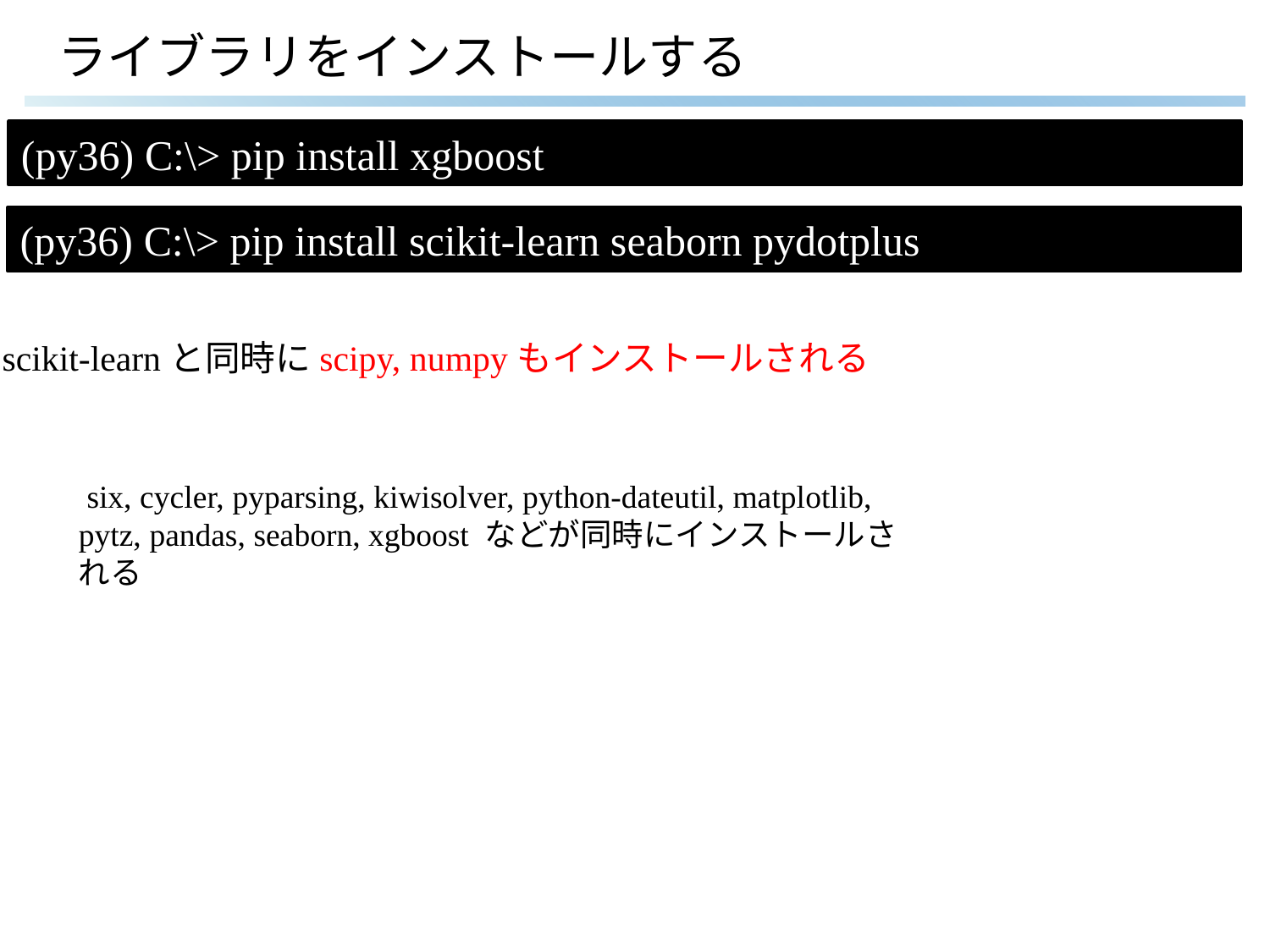

# ライブラリをインストールする
(py36) C:\> pip install xgboost
(py36) C:\> pip install scikit-learn seaborn pydotplus dtreeviz ipython
scikit-learnと同時にscipy, numpyもインストールされる
 six, cycler, pyparsing, kiwisolver, python-dateutil, matplotlib, pytz, pandas, seaborn, xgboost などが同時にインストールされる